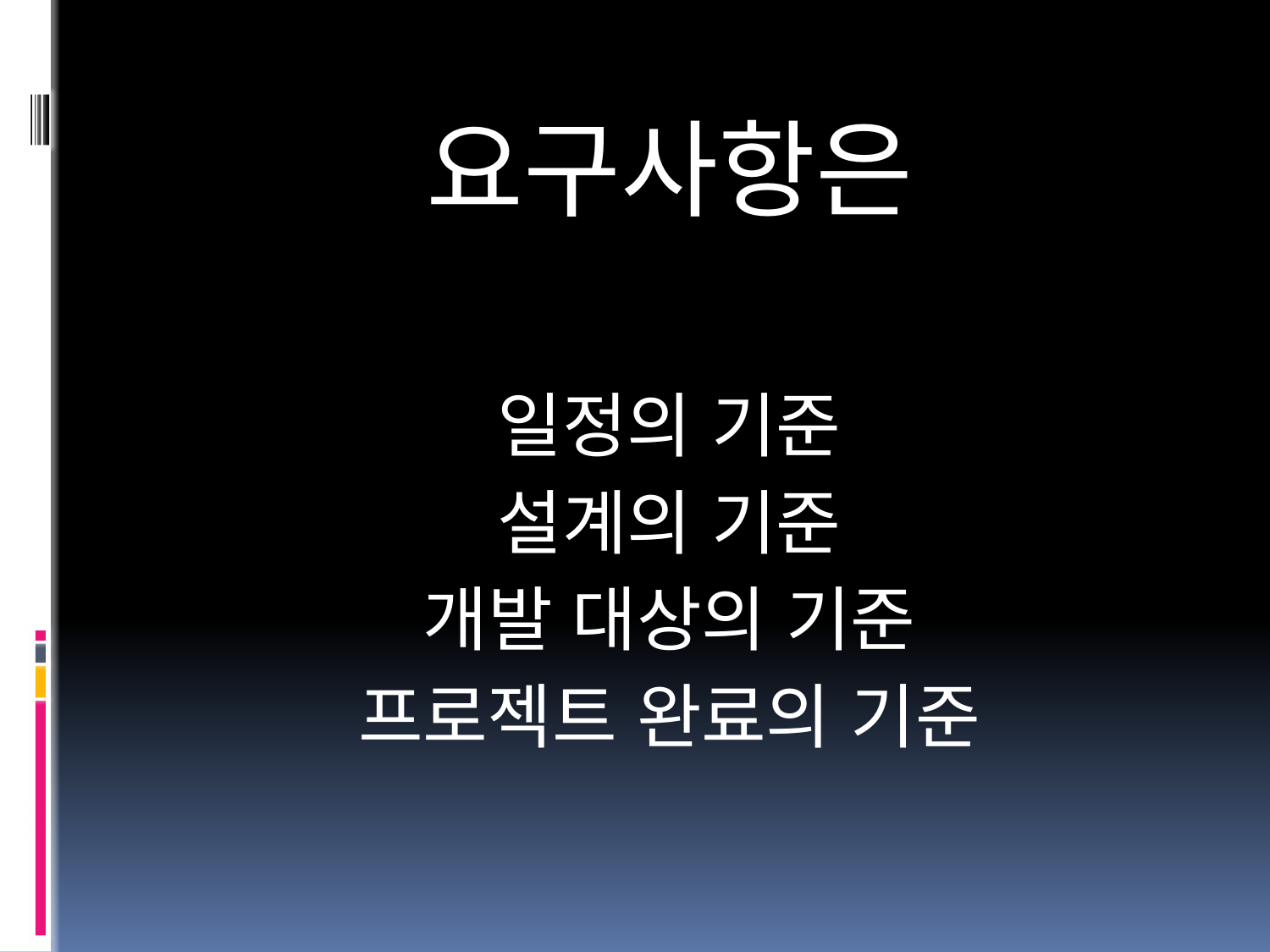

요구사항은

일정의 기준
설계의 기준
개발 대상의 기준
프로젝트 완료의 기준